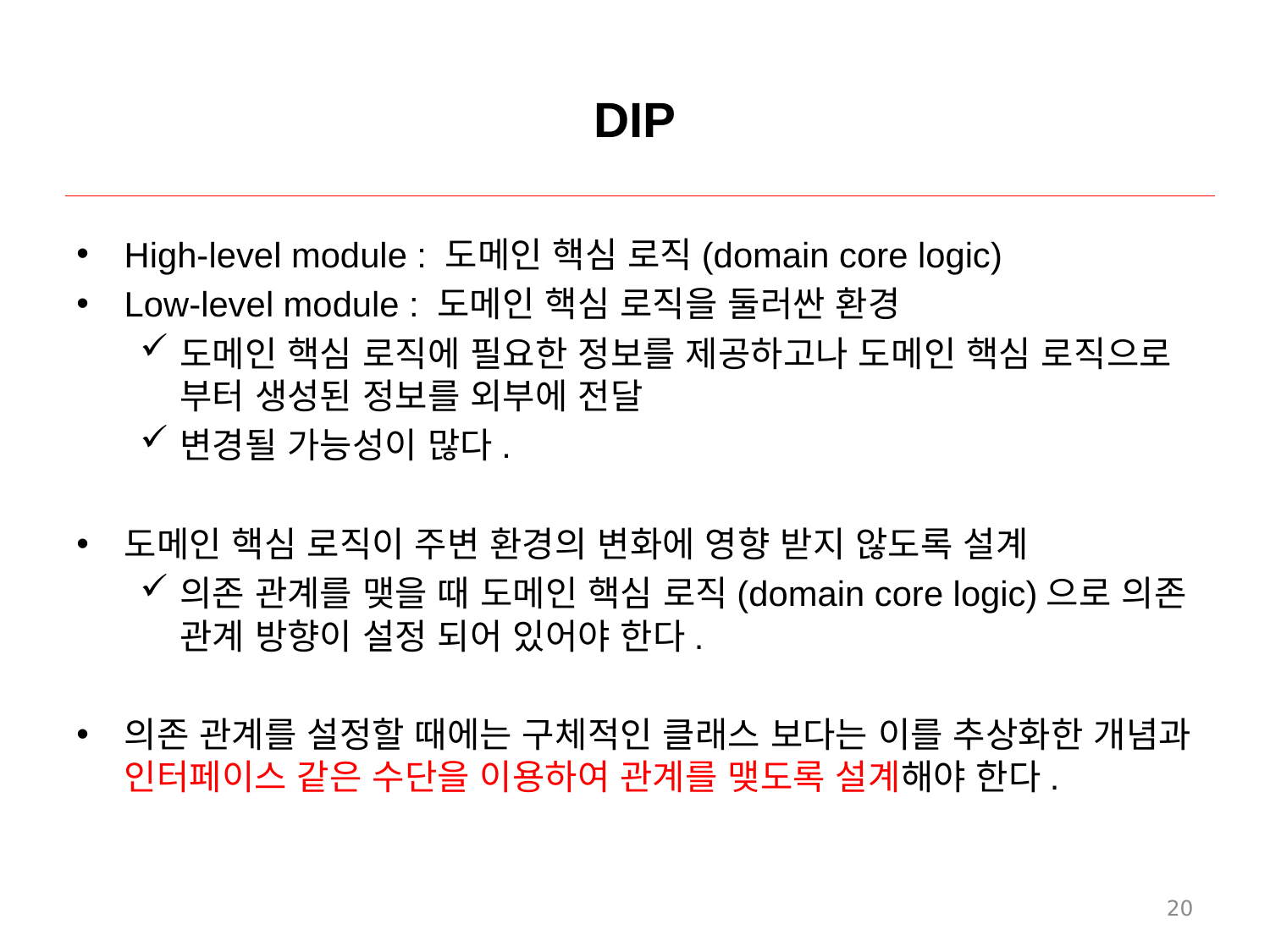

# DIP
High-level module : 도메인 핵심 로직(domain core logic)
Low-level module : 도메인 핵심 로직을 둘러싼 환경
도메인 핵심 로직에 필요한 정보를 제공하고나 도메인 핵심 로직으로 부터 생성된 정보를 외부에 전달
변경될 가능성이 많다.

도메인 핵심 로직이 주변 환경의 변화에 영향 받지 않도록 설계
의존 관계를 맺을 때 도메인 핵심 로직(domain core logic)으로 의존 관계 방향이 설정 되어 있어야 한다.

의존 관계를 설정할 때에는 구체적인 클래스 보다는 이를 추상화한 개념과 인터페이스 같은 수단을 이용하여 관계를 맺도록 설계해야 한다.

20